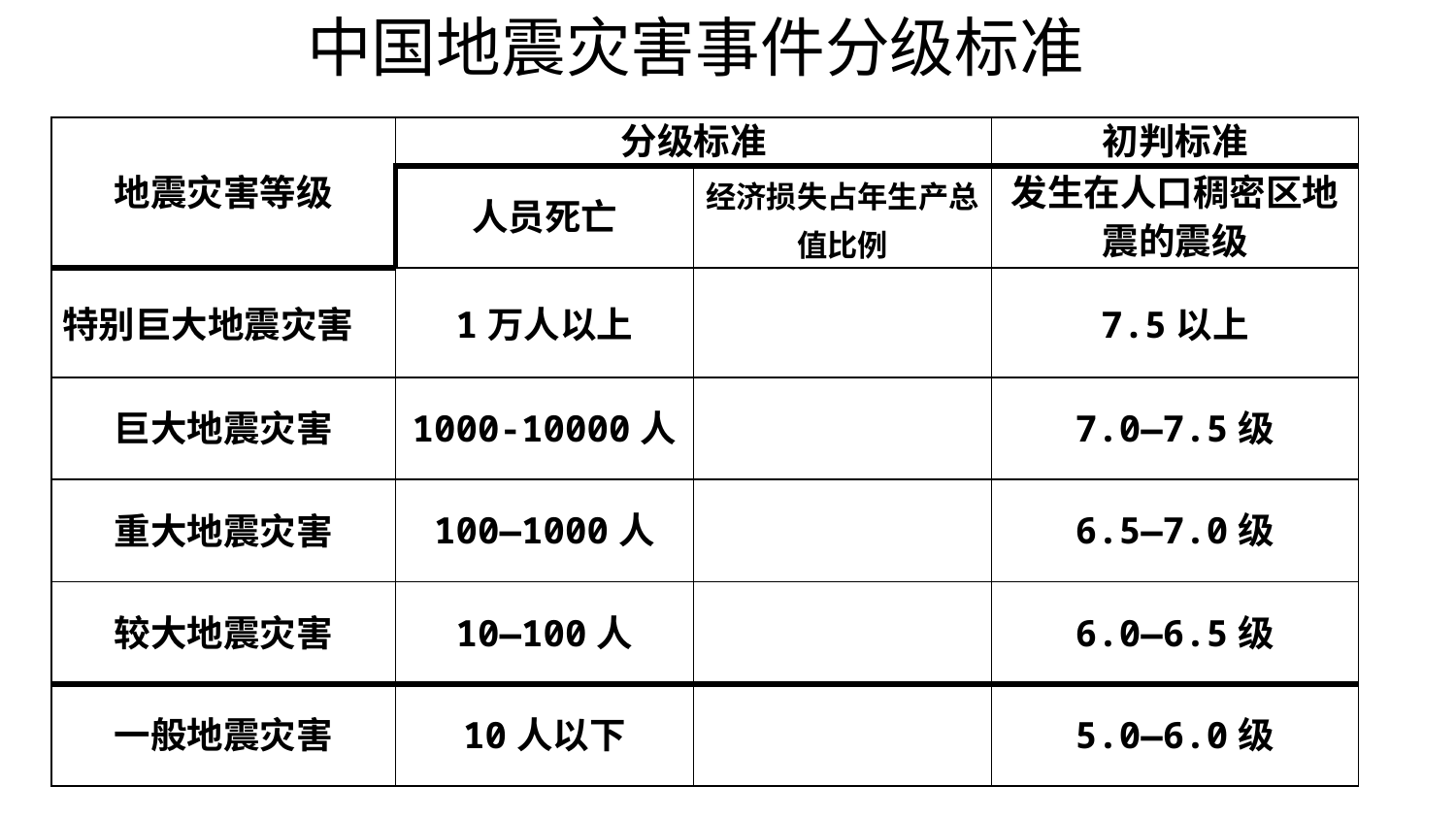

中国地震灾害事件分级标准
| 地震灾害等级 | 分级标准 |  | 初判标准 |
| --- | --- | --- | --- |
|  | 人员死亡 | 经济损失占年生产总值比例 | 发生在人口稠密区地震的震级 |
| 特别巨大地震灾害 | 1万人以上 |  | 7.5以上 |
| 巨大地震灾害 | 1000-10000人 |  | 7.0—7.5级 |
| 重大地震灾害 | 100—1000人 |  | 6.5—7.0级 |
| 较大地震灾害 | 10—100人 |  | 6.0—6.5级 |
| 一般地震灾害 | 10人以下 |  | 5.0—6.0级 |